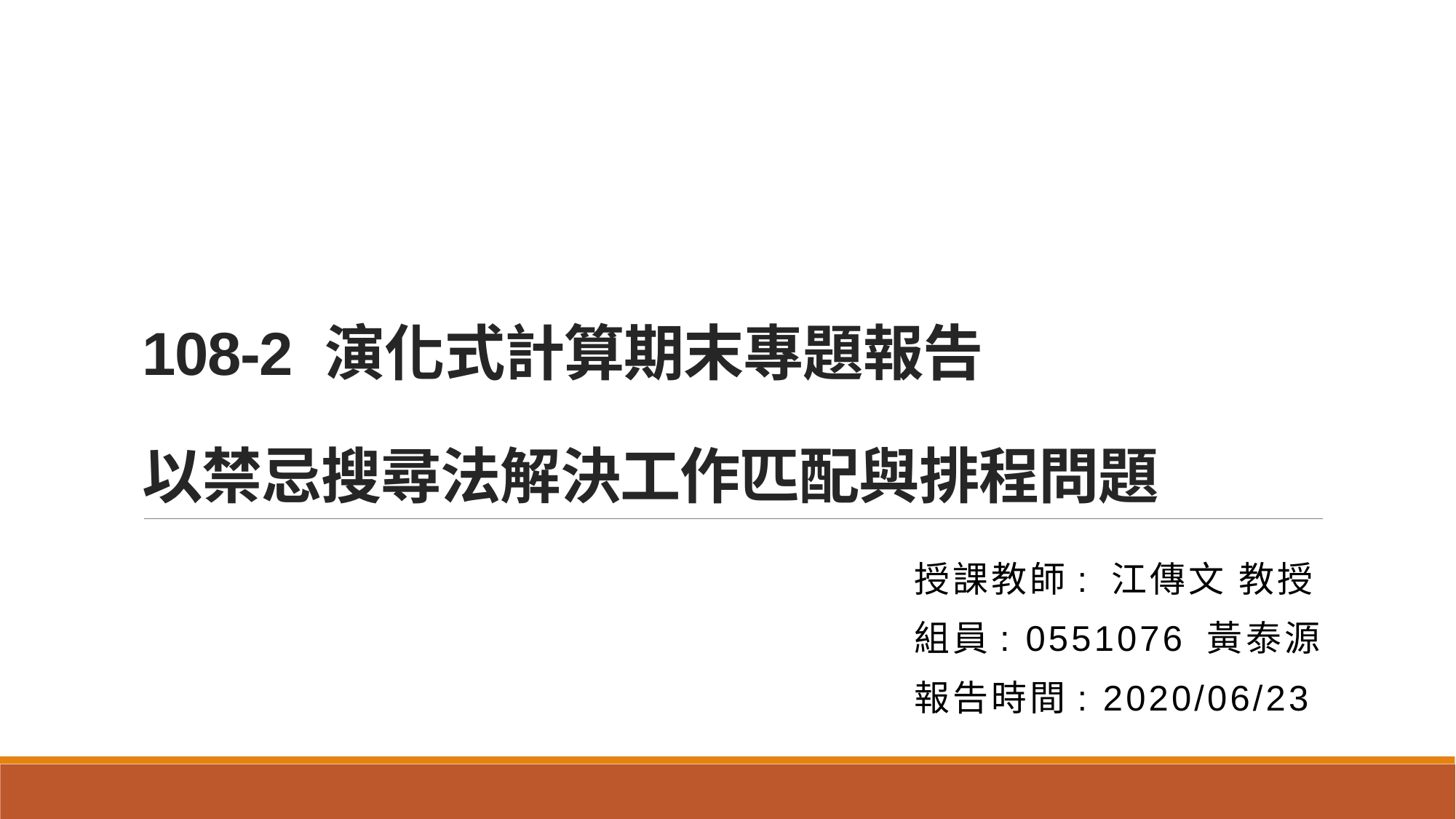

# 108-2 演化式計算期末專題報告 以禁忌搜尋法解決工作匹配與排程問題
授課教師: 江傳文 教授
組員: 0551076 黃泰源
報告時間: 2020/06/23